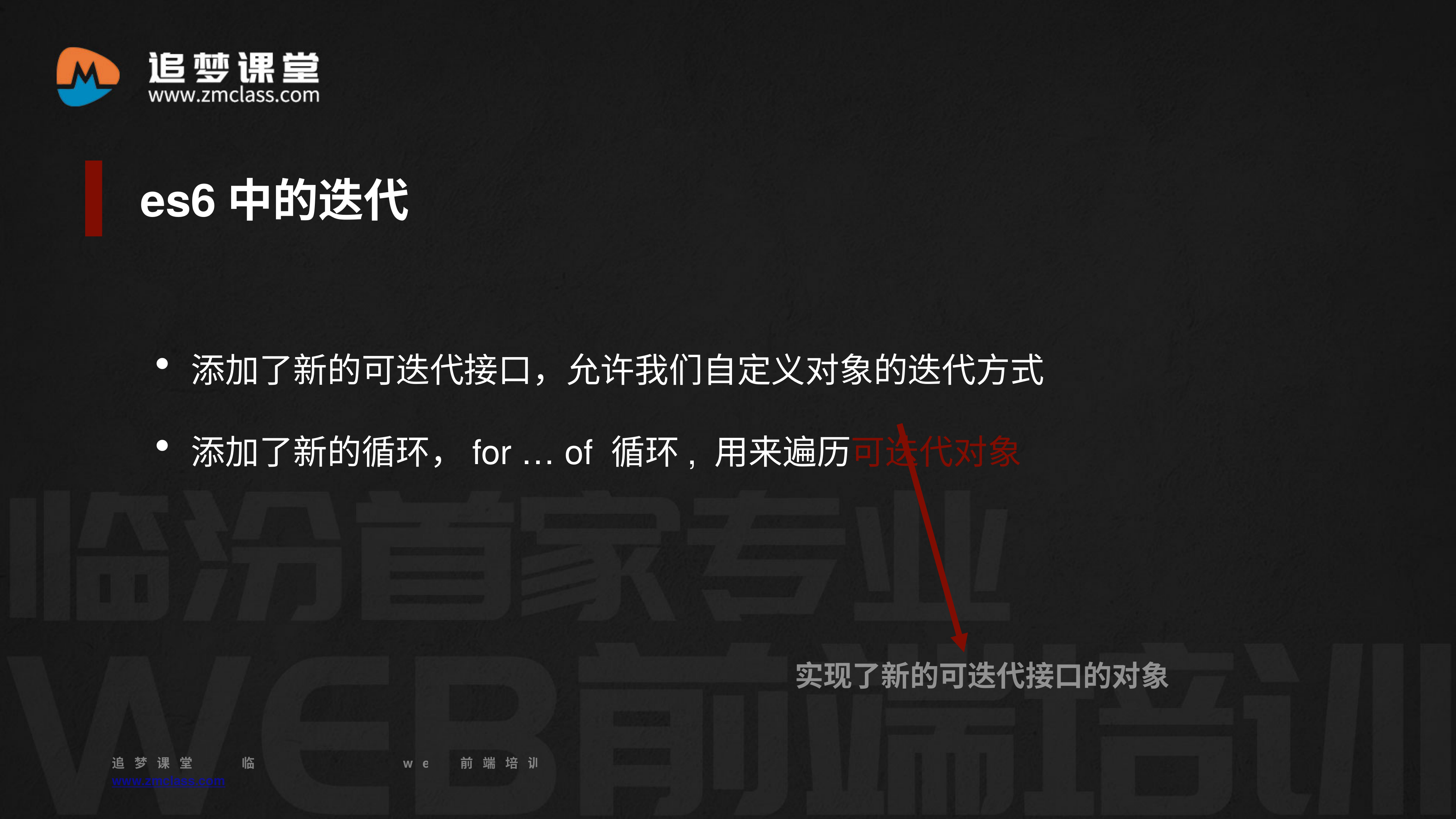

es6中的迭代

添加了新的可迭代接口，允许我们自定义对象的迭代方式

添加了新的循环，for … of 循环, 用来遍历可迭代对象

实现了新的可迭代接口的对象
追梦课堂   临汾首家专业的web前端培训机构                                                          www.zmclass.com
14